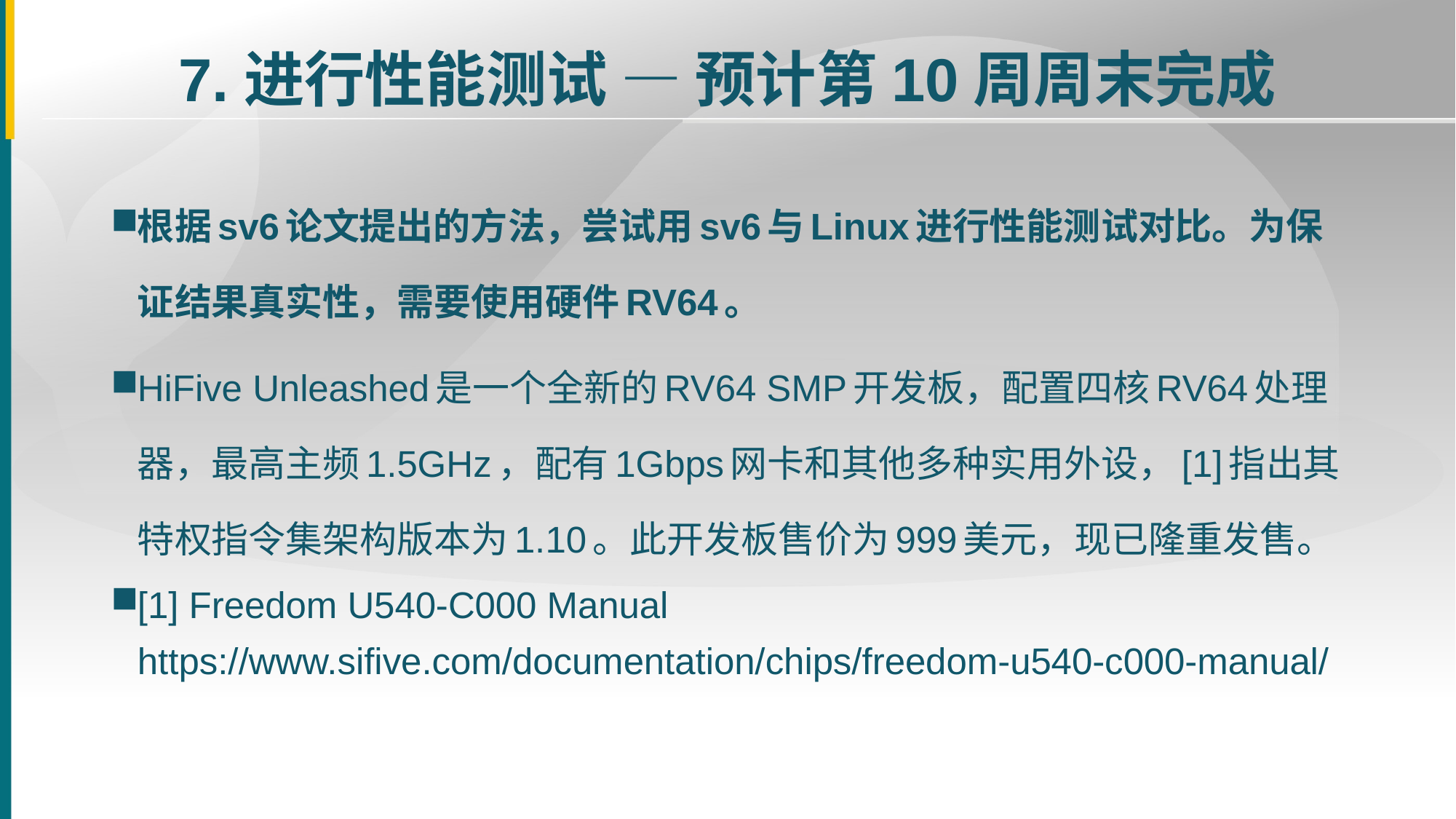

# 7.进行性能测试 — 预计第10周周末完成
根据sv6论文提出的方法，尝试用sv6与Linux进行性能测试对比。为保证结果真实性，需要使用硬件RV64。
HiFive Unleashed是一个全新的RV64 SMP开发板，配置四核RV64处理器，最高主频1.5GHz，配有1Gbps网卡和其他多种实用外设，[1]指出其特权指令集架构版本为1.10。此开发板售价为999美元，现已隆重发售。
[1] Freedom U540-C000 Manual https://www.sifive.com/documentation/chips/freedom-u540-c000-manual/